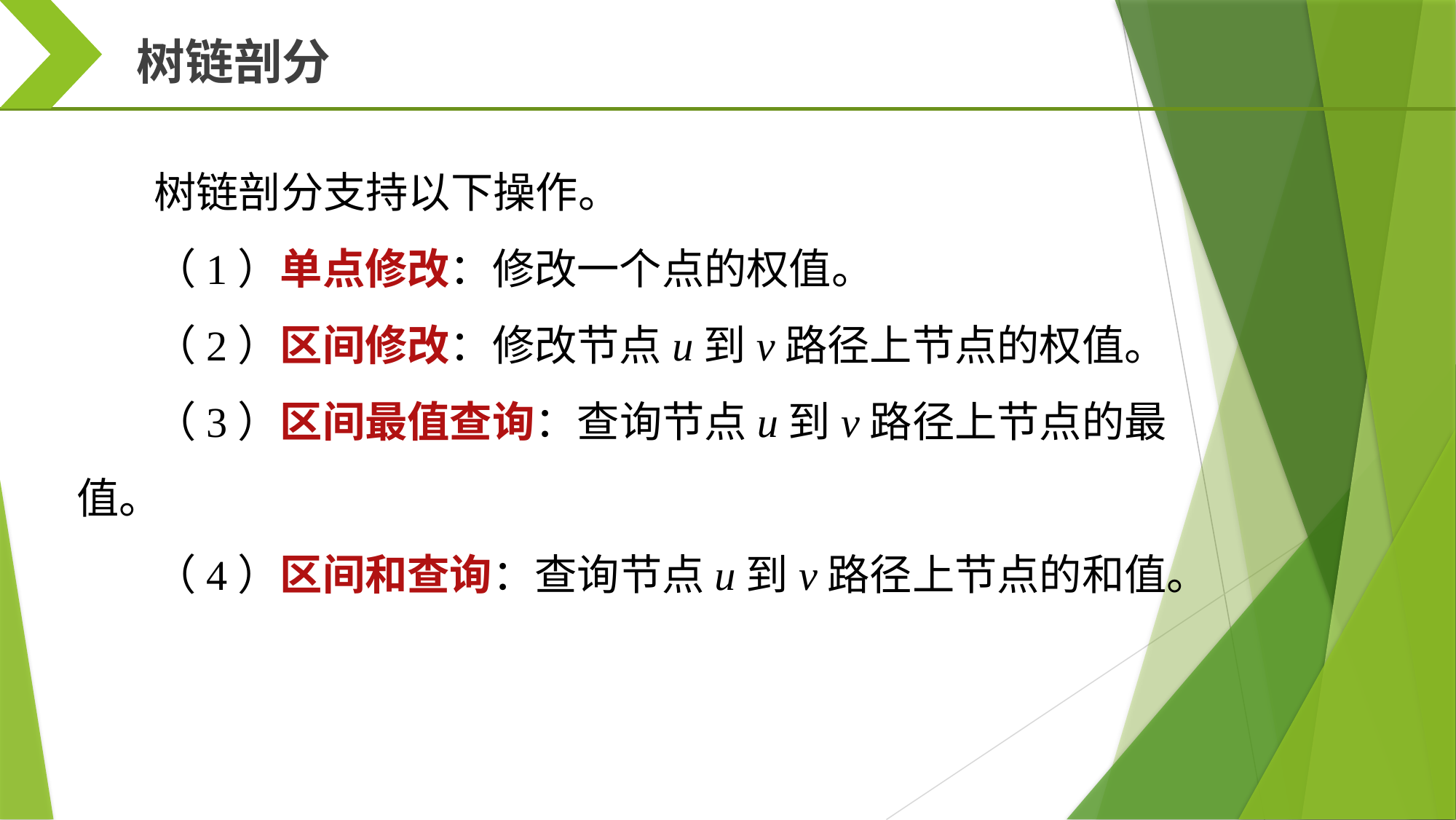

树链剖分
树链剖分支持以下操作。
（1）单点修改：修改一个点的权值。
（2）区间修改：修改节点u到v路径上节点的权值。
（3）区间最值查询：查询节点u到v路径上节点的最值。
（4）区间和查询：查询节点u到v路径上节点的和值。